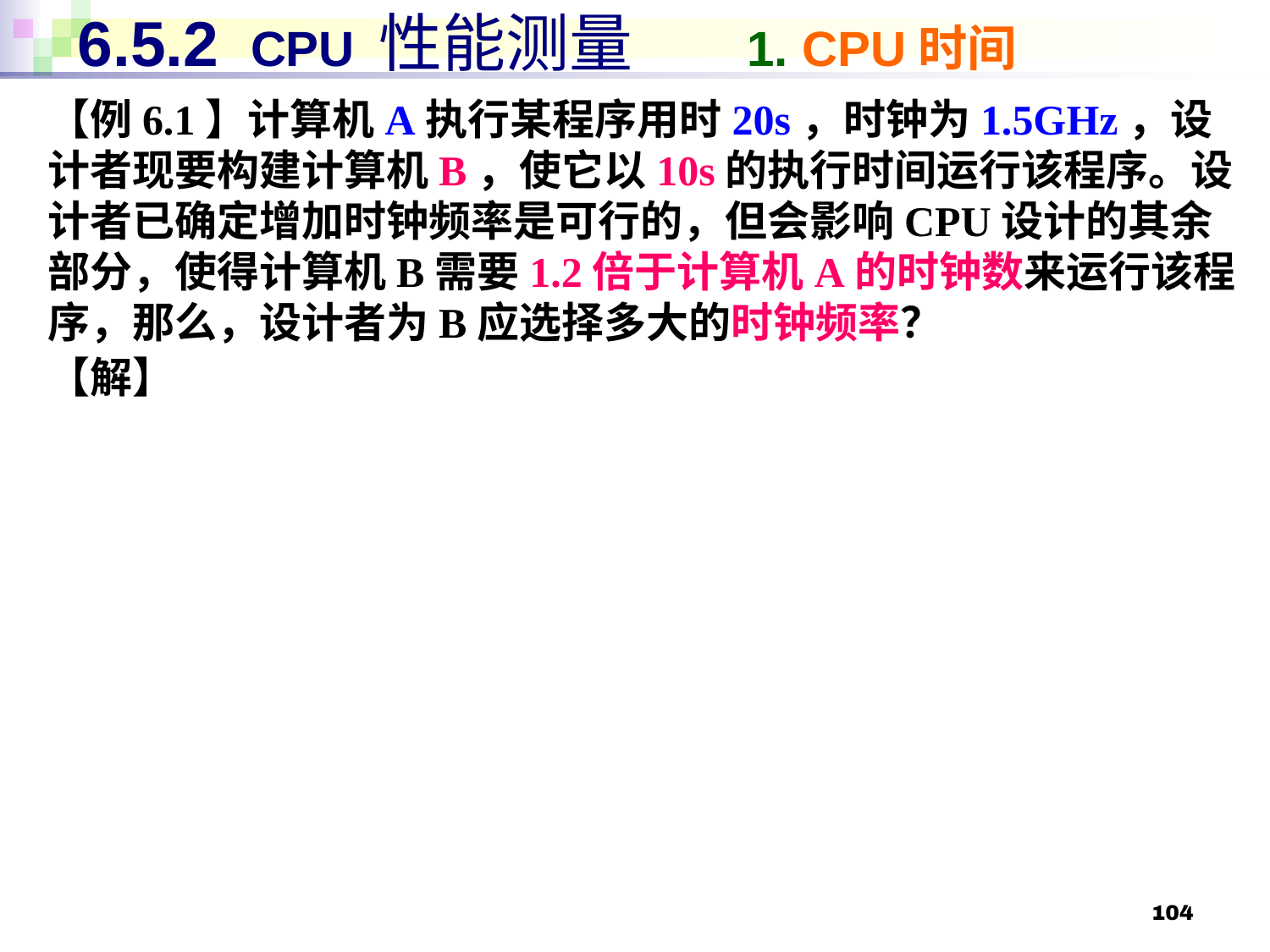

# 6.5.2  CPU 性能测量       1. CPU时间
【例6.1】计算机A执行某程序用时20s，时钟为1.5GHz，设计者现要构建计算机B，使它以10s的执行时间运行该程序。设计者已确定增加时钟频率是可行的，但会影响CPU设计的其余部分，使得计算机B需要1.2倍于计算机A的时钟数来运行该程序，那么，设计者为B应选择多大的时钟频率？
【解】
104